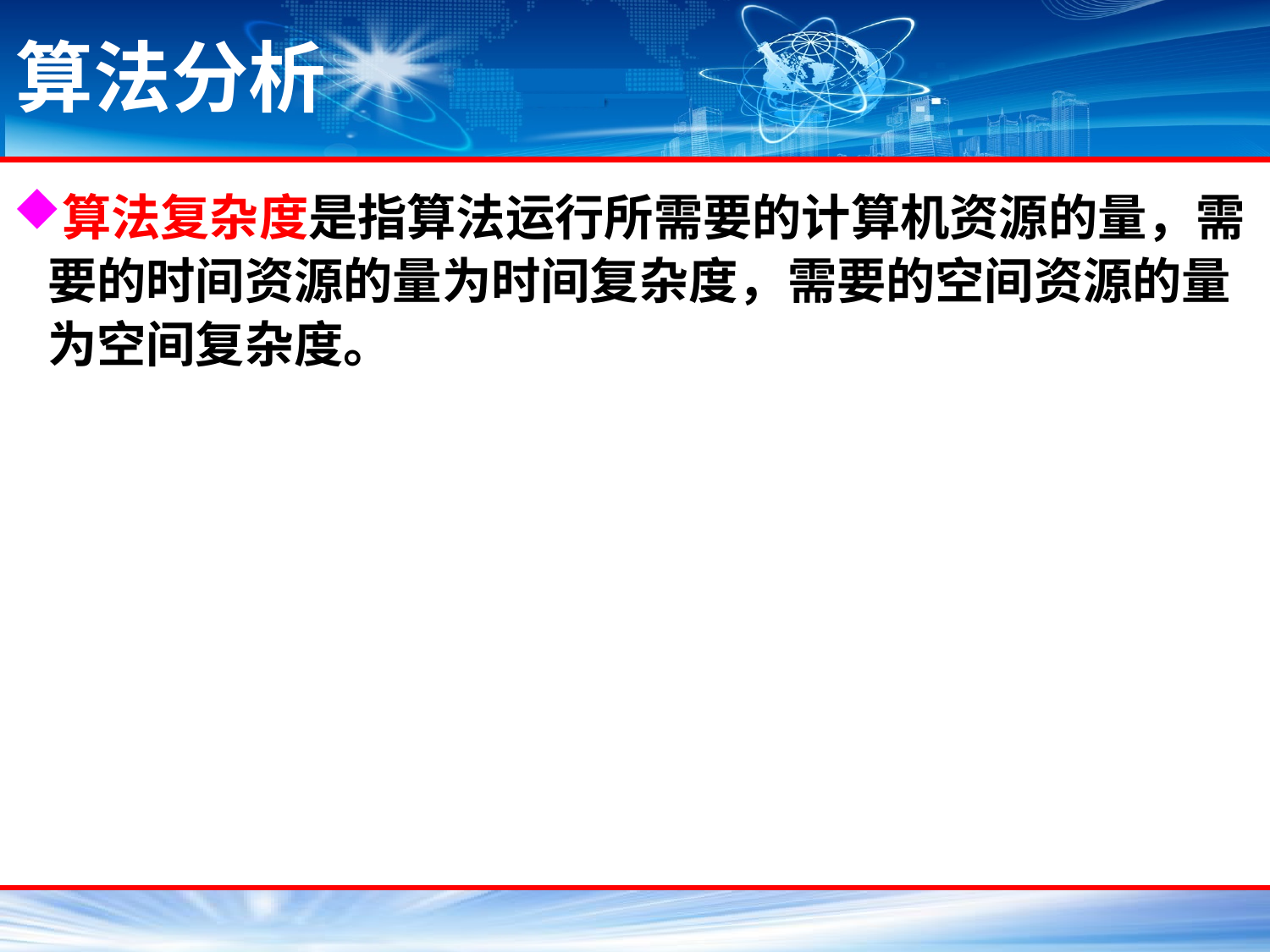

# 算法分析
算法复杂度是指算法运行所需要的计算机资源的量，需要的时间资源的量为时间复杂度，需要的空间资源的量为空间复杂度。